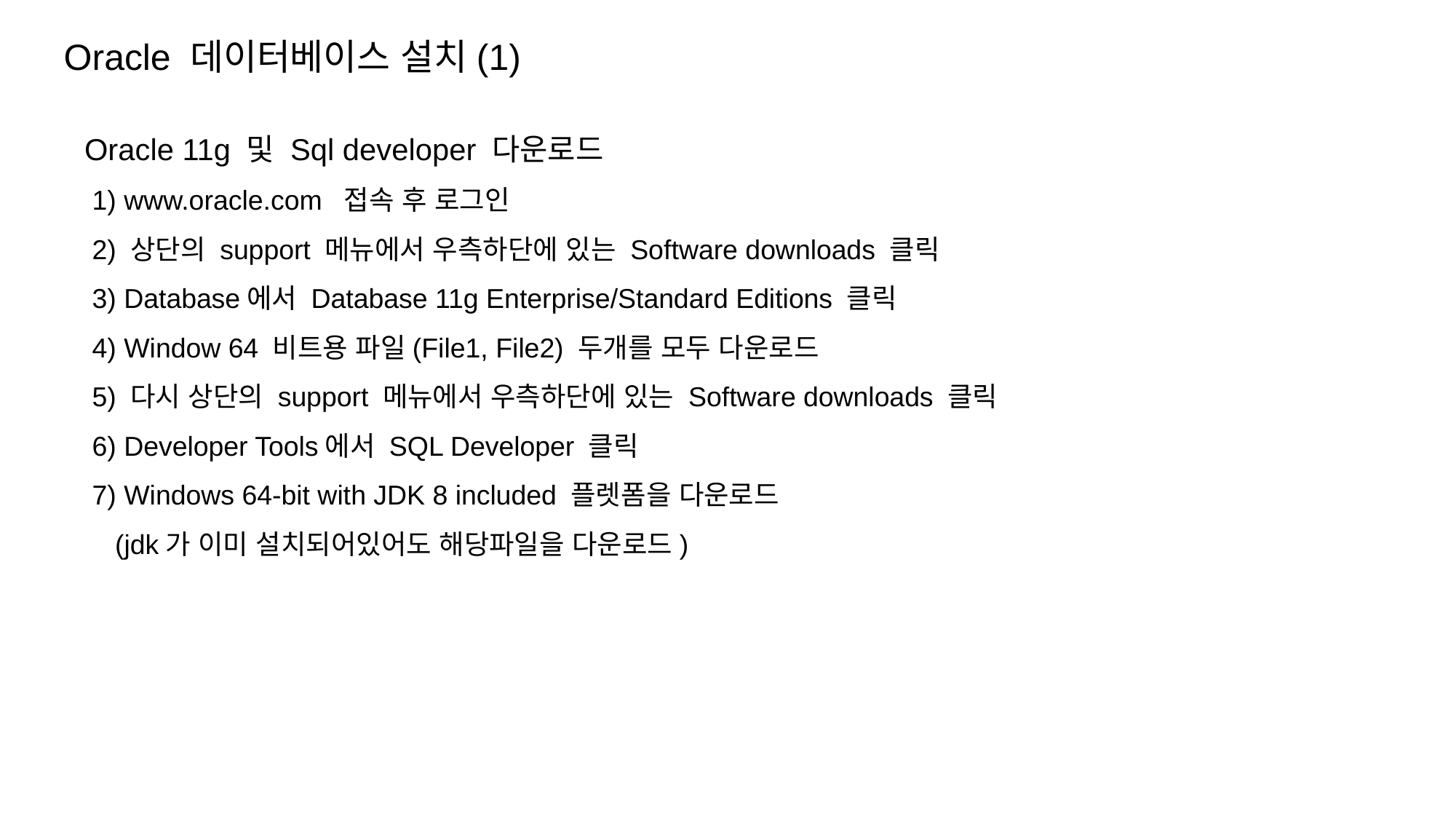

Oracle 데이터베이스 설치(1)
Oracle 11g 및 Sql developer 다운로드
 1) www.oracle.com  접속 후 로그인
 2) 상단의 support 메뉴에서 우측하단에 있는 Software downloads 클릭
 3) Database에서 Database 11g Enterprise/Standard Editions 클릭
 4) Window 64 비트용 파일(File1, File2) 두개를 모두 다운로드
 5) 다시 상단의 support 메뉴에서 우측하단에 있는 Software downloads 클릭
 6) Developer Tools에서 SQL Developer 클릭
 7) Windows 64-bit with JDK 8 included 플렛폼을 다운로드
    (jdk가 이미 설치되어있어도 해당파일을 다운로드)